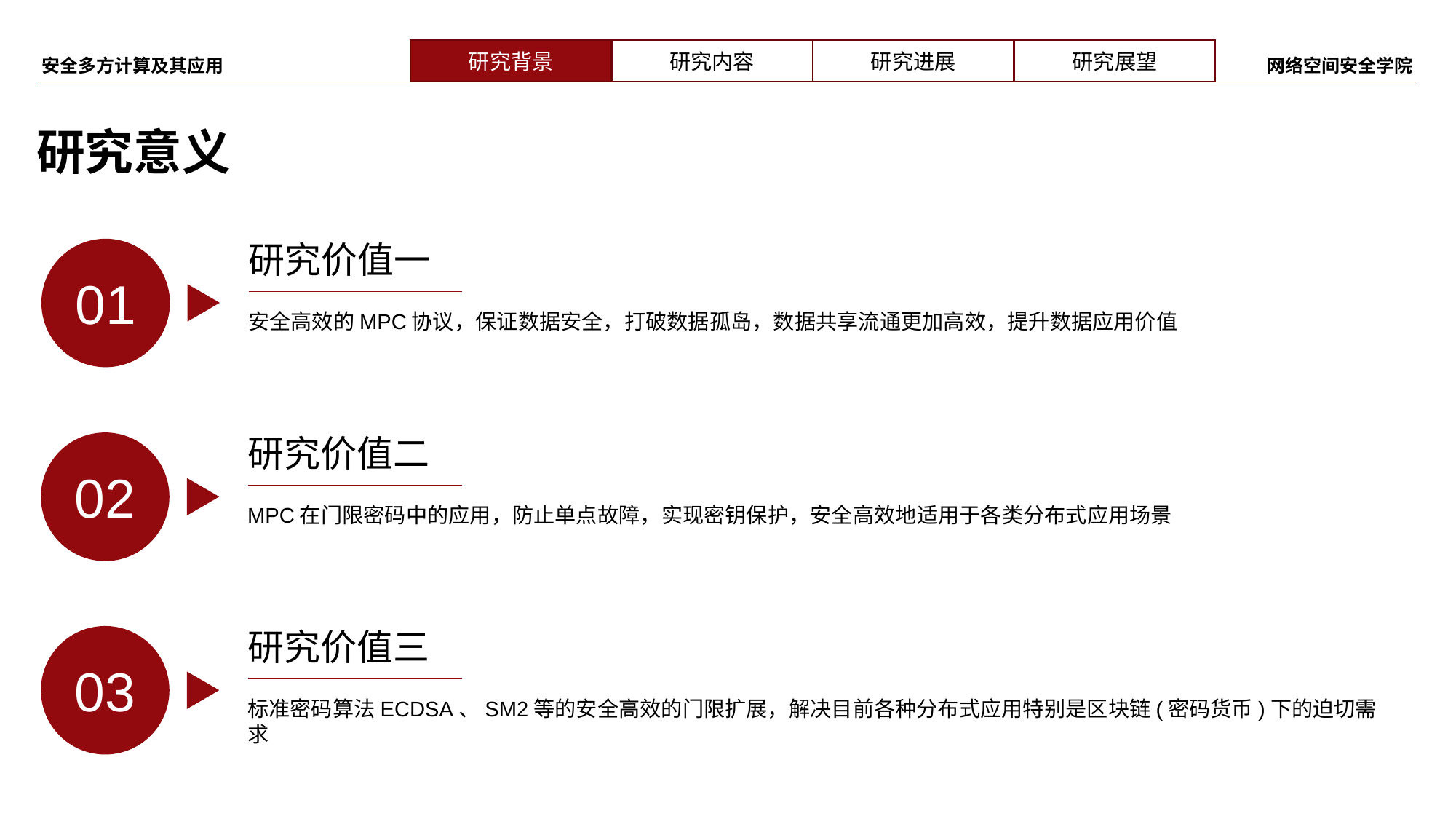

研究意义
研究价值一

01

安全高效的MPC协议，保证数据安全，打破数据孤岛，数据共享流通更加高效，提升数据应用价值
研究价值二

02

MPC在门限密码中的应用，防止单点故障，实现密钥保护，安全高效地适用于各类分布式应用场景
研究价值三

03

标准密码算法ECDSA、SM2等的安全高效的门限扩展，解决目前各种分布式应用特别是区块链(密码货币)下的迫切需求